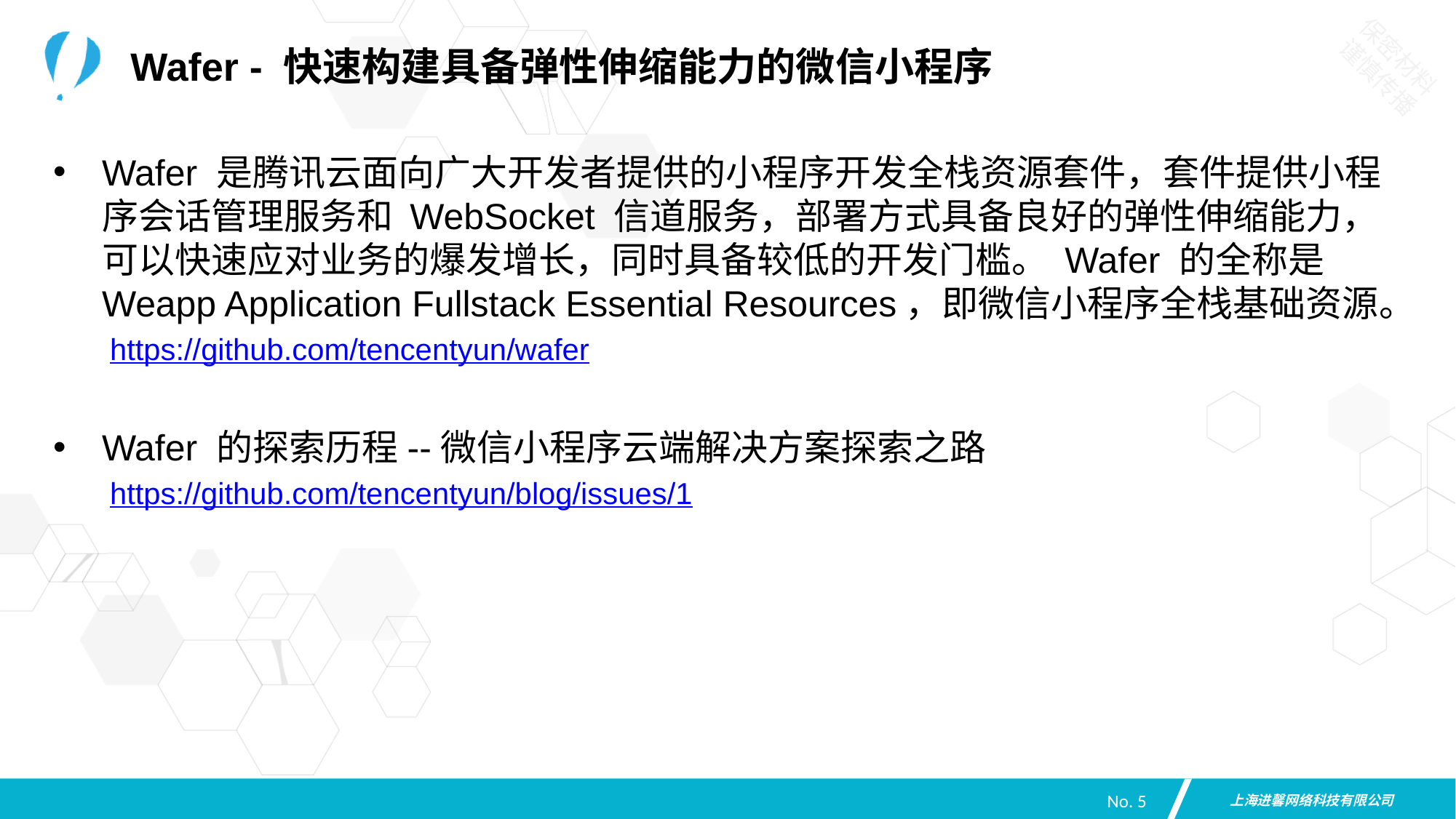

# Wafer - 快速构建具备弹性伸缩能力的微信小程序
Wafer 是腾讯云面向广大开发者提供的小程序开发全栈资源套件，套件提供小程序会话管理服务和 WebSocket 信道服务，部署方式具备良好的弹性伸缩能力，可以快速应对业务的爆发增长，同时具备较低的开发门槛。 Wafer 的全称是 Weapp Application Fullstack Essential Resources，即微信小程序全栈基础资源。
https://github.com/tencentyun/wafer

Wafer 的探索历程--微信小程序云端解决方案探索之路
https://github.com/tencentyun/blog/issues/1
No. 5